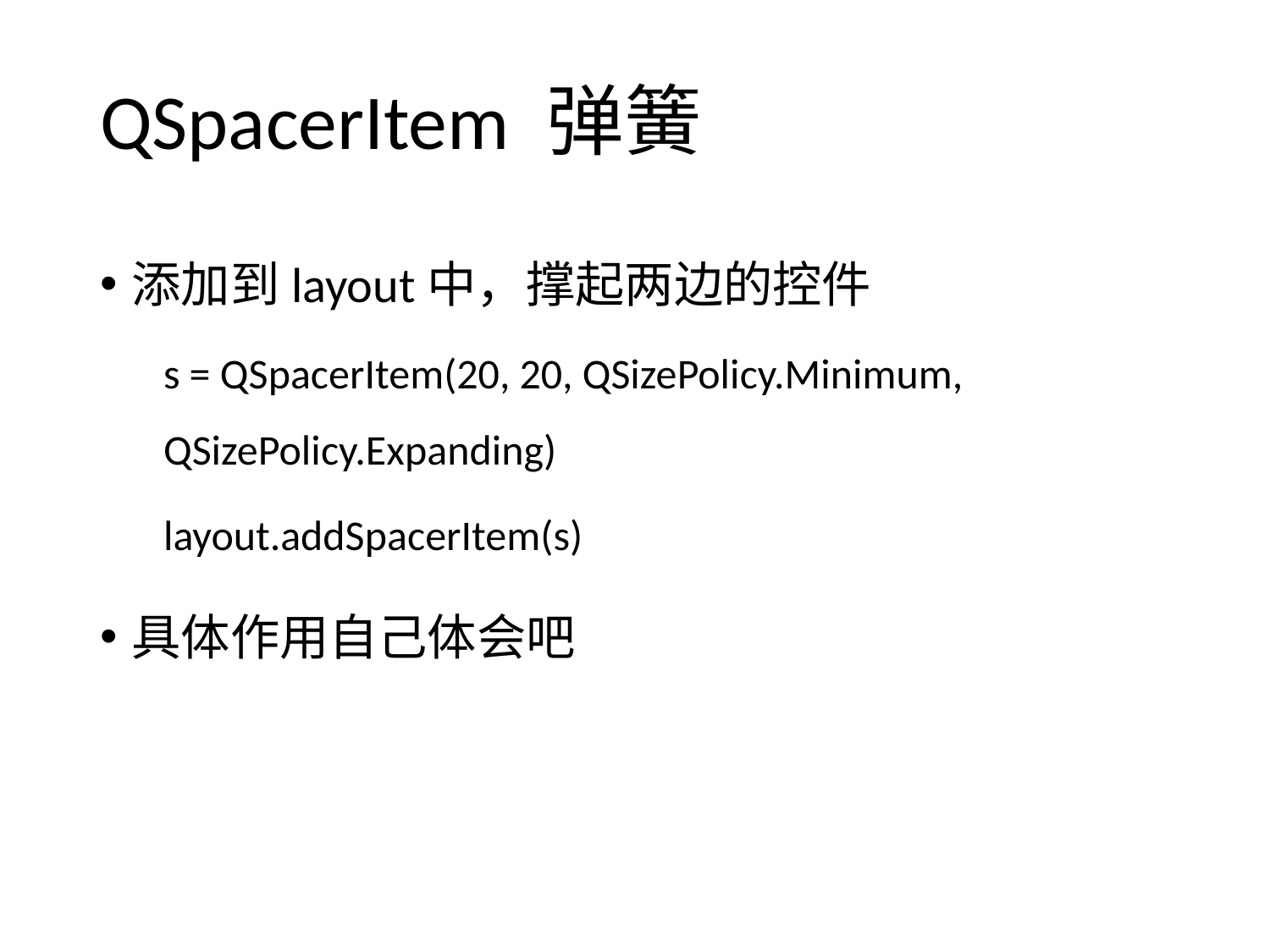

# QSpacerItem 弹簧
添加到layout中，撑起两边的控件
s = QSpacerItem(20, 20, QSizePolicy.Minimum, QSizePolicy.Expanding)
layout.addSpacerItem(s)
具体作用自己体会吧